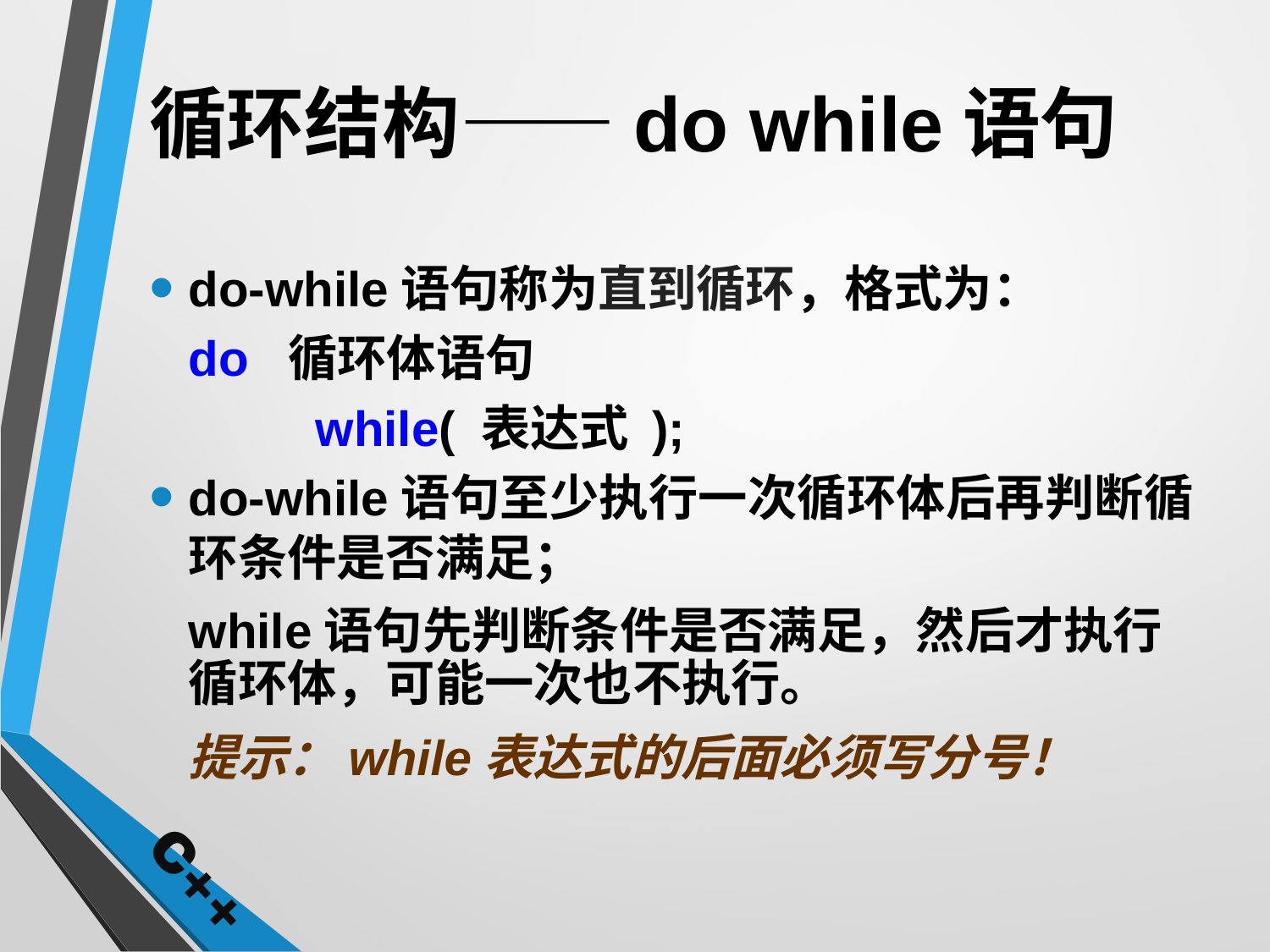

# 循环结构——do while语句
do-while语句称为直到循环，格式为：
	do  循环体语句
		while( 表达式 );
do-while语句至少执行一次循环体后再判断循环条件是否满足；
	while语句先判断条件是否满足，然后才执行循环体，可能一次也不执行。
	提示：while表达式的后面必须写分号！